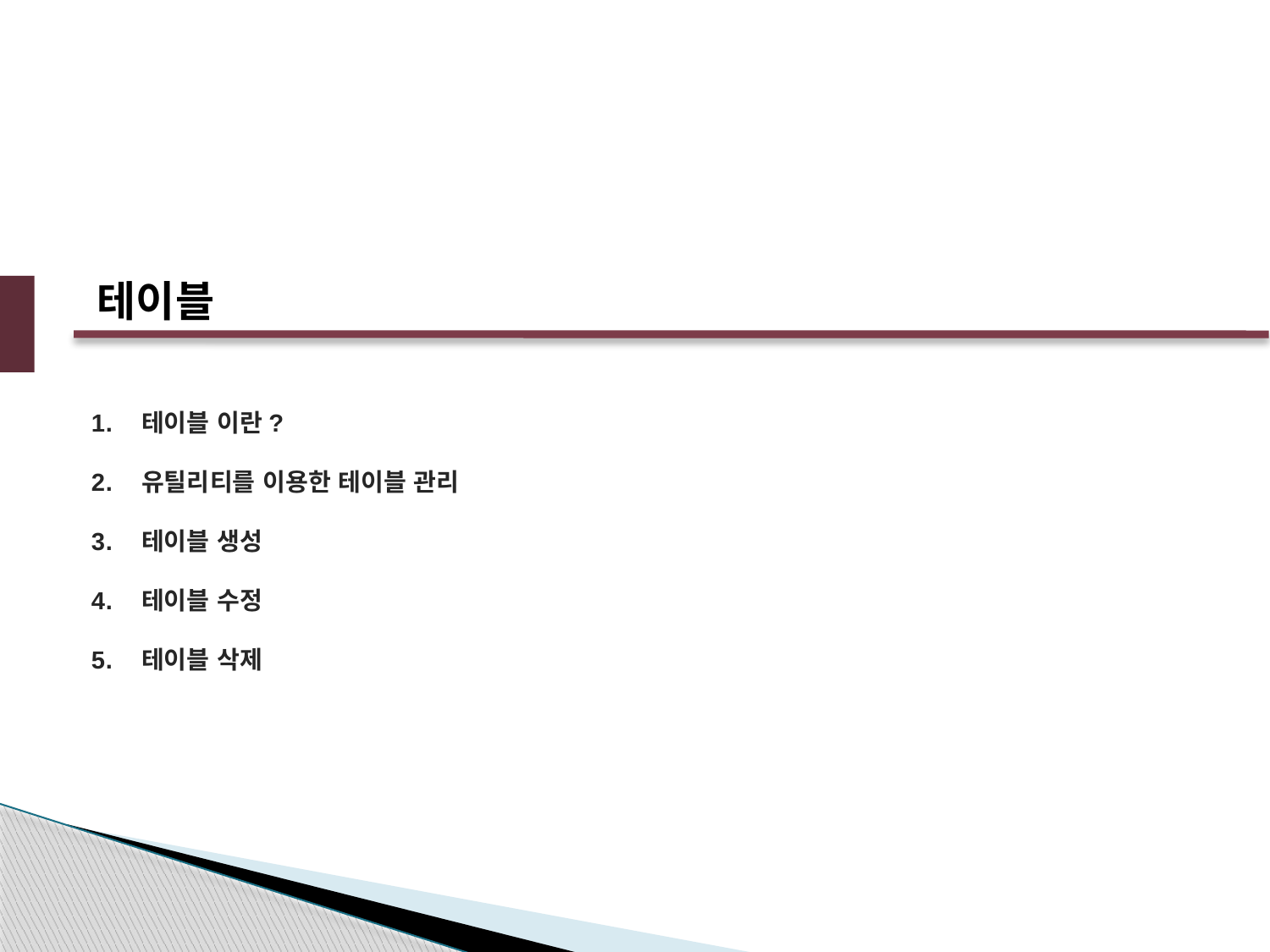

테이블

테이블 이란?
유틸리티를 이용한 테이블 관리
테이블 생성
테이블 수정
테이블 삭제